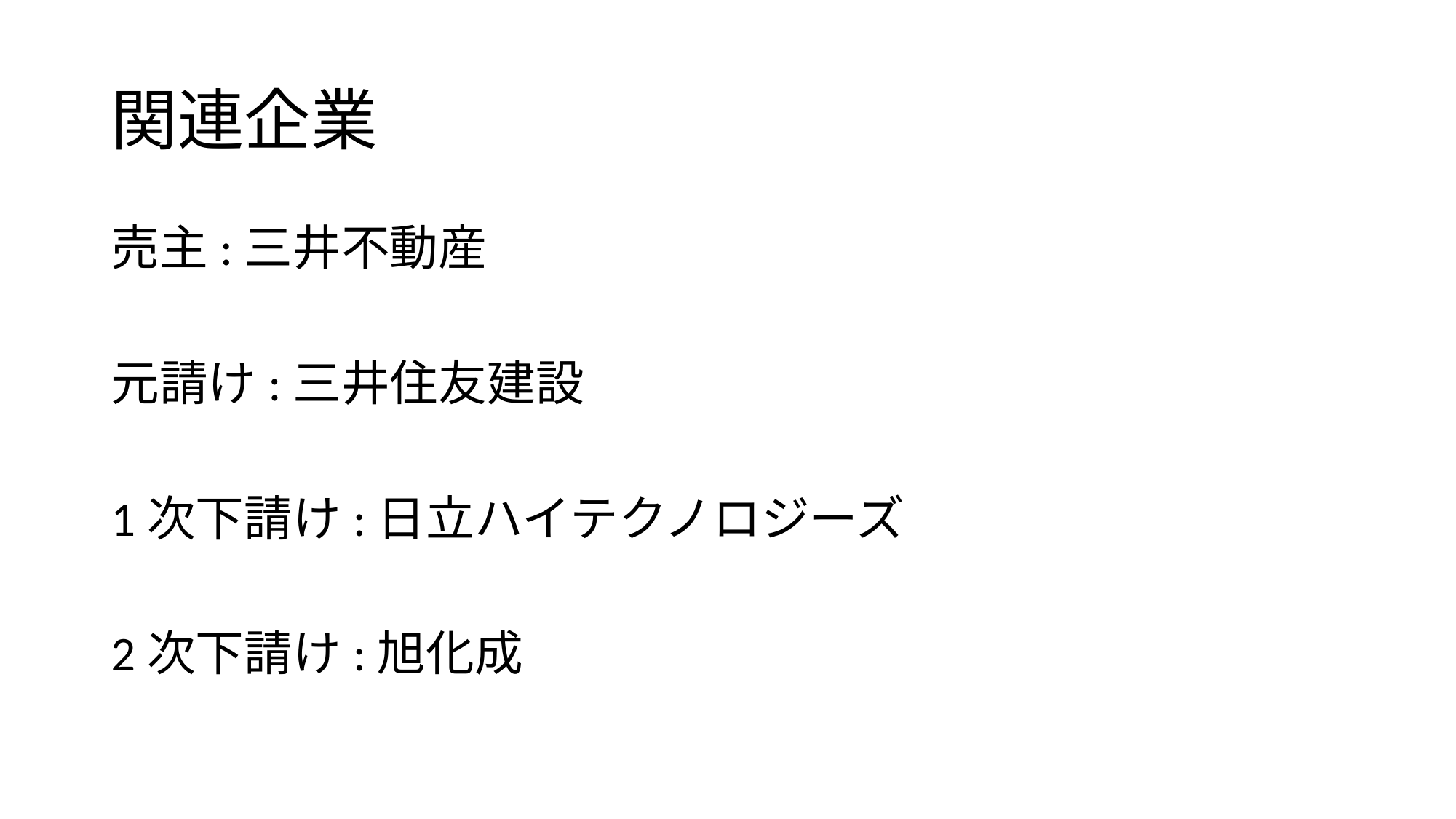

# 関連企業
売主:三井不動産

元請け:三井住友建設

1次下請け:日立ハイテクノロジーズ

2次下請け:旭化成